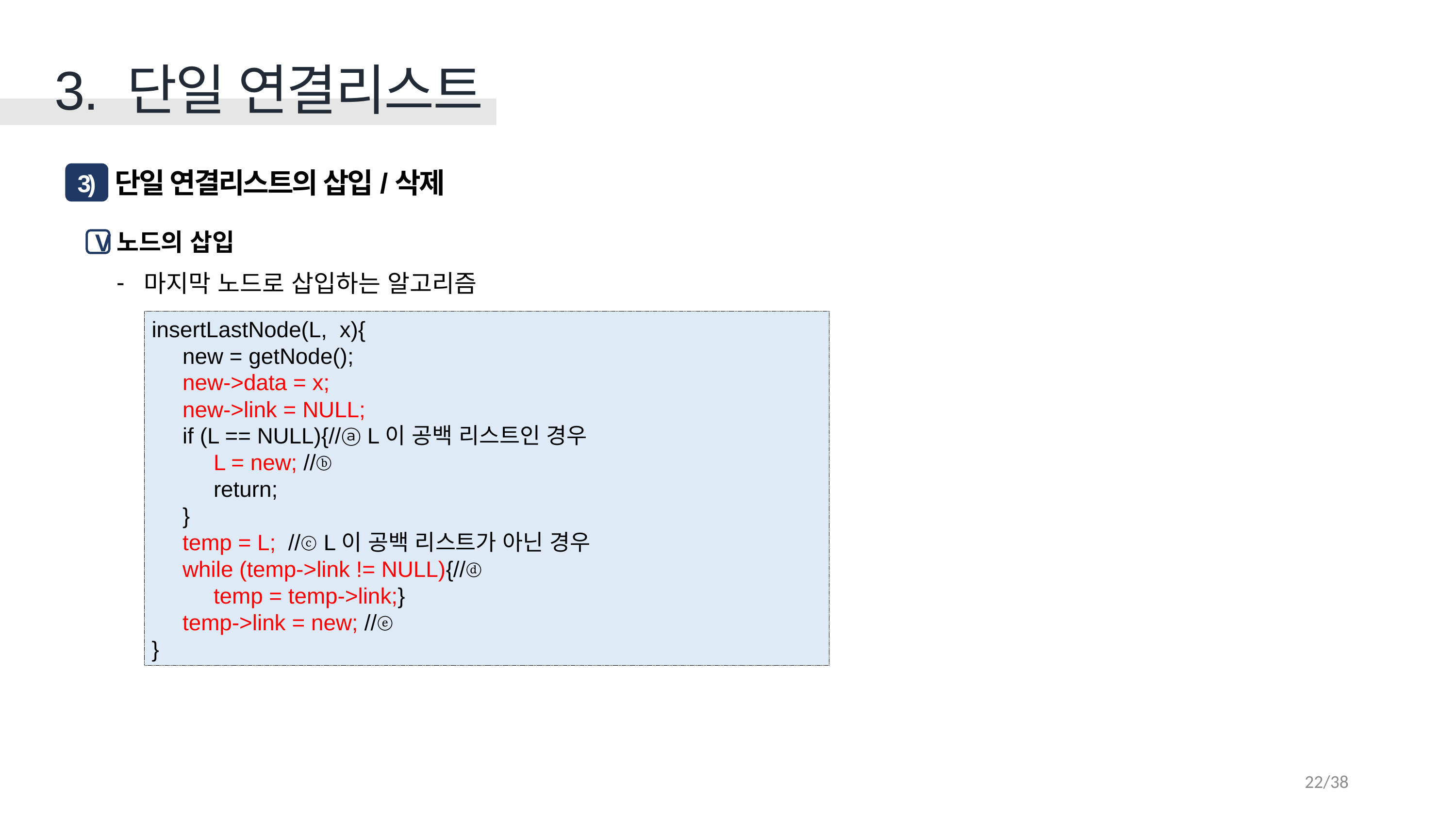

3. 단일 연결리스트

 단일 연결리스트의 삽입/삭제

3)
노드의 삽입

마지막 노드로 삽입하는 알고리즘

V
insertLastNode(L,  x){
     new = getNode();
     new->data = x;
     new->link = NULL;
     if (L == NULL){//ⓐ L이 공백 리스트인 경우
          L = new; //ⓑ
          return;
     }
     temp = L;  //ⓒ L이 공백 리스트가 아닌 경우
     while (temp->link != NULL){//ⓓ
          temp = temp->link;}
     temp->link = new; //ⓔ
}
22/38